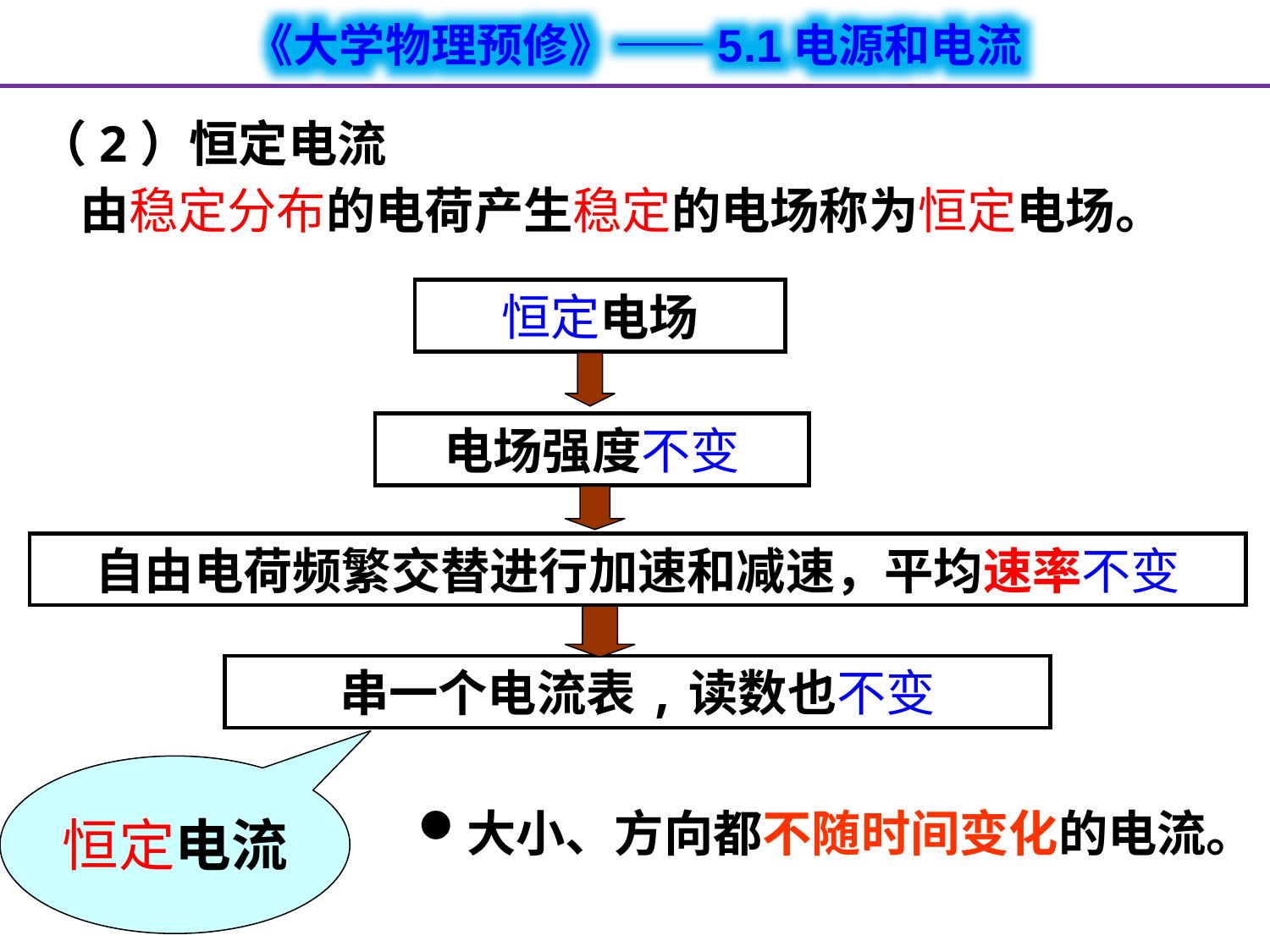

（2）恒定电流
   由稳定分布的电荷产生稳定的电场称为恒定电场。
恒定电场

电场强度不变

自由电荷频繁交替进行加速和减速，平均速率不变

串一个电流表,读数也不变

恒定电流
大小、方向都不随时间变化的电流。